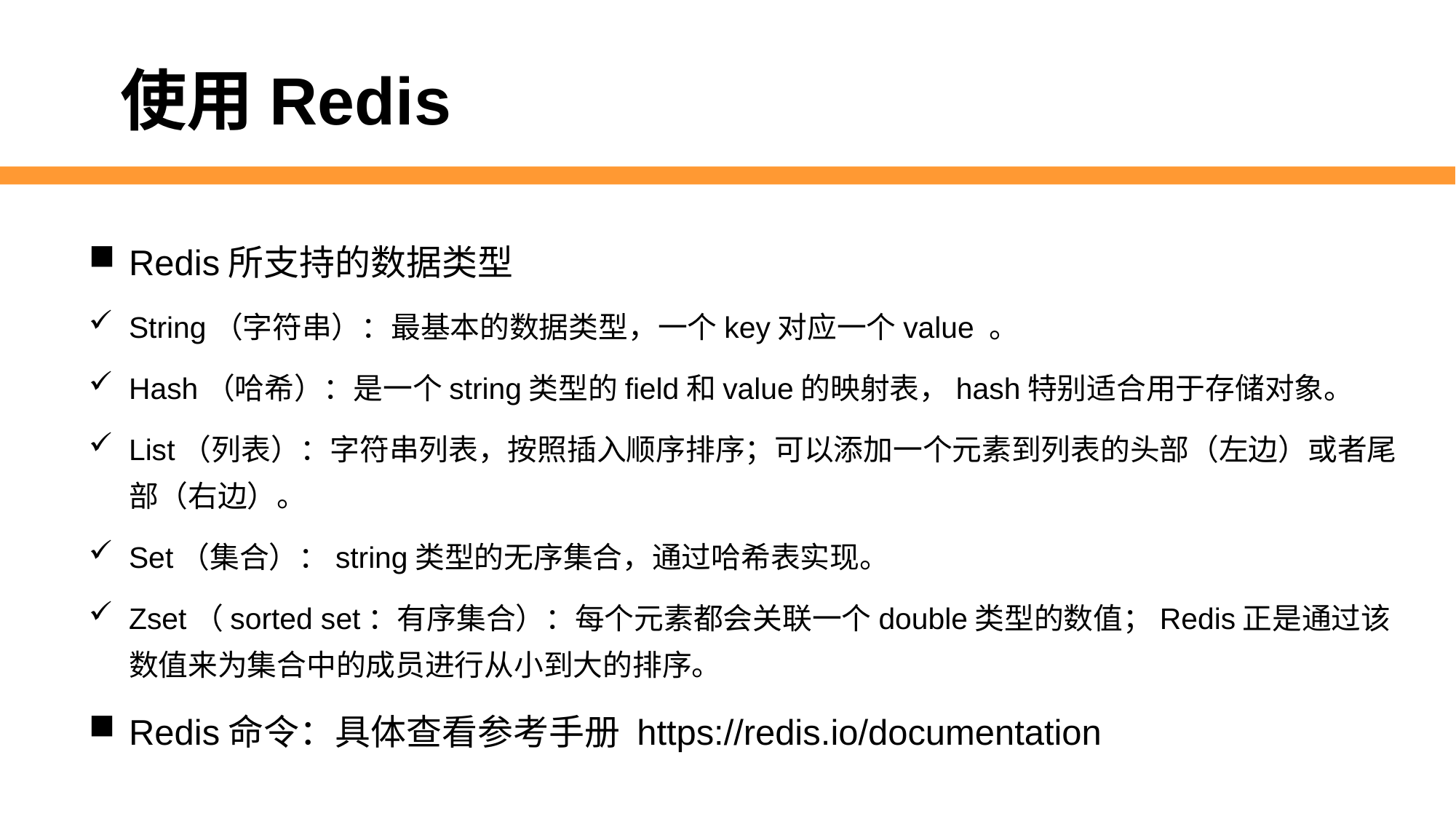

使用Redis
Redis所支持的数据类型
String（字符串）：最基本的数据类型，一个key对应一个value 。
Hash（哈希）：是一个string类型的field和value的映射表，hash特别适合用于存储对象。
List（列表）：字符串列表，按照插入顺序排序；可以添加一个元素到列表的头部（左边）或者尾部（右边）。
Set（集合）：string类型的无序集合，通过哈希表实现。
Zset（sorted set：有序集合）：每个元素都会关联一个double类型的数值；Redis正是通过该数值来为集合中的成员进行从小到大的排序。
Redis命令：具体查看参考手册 https://redis.io/documentation